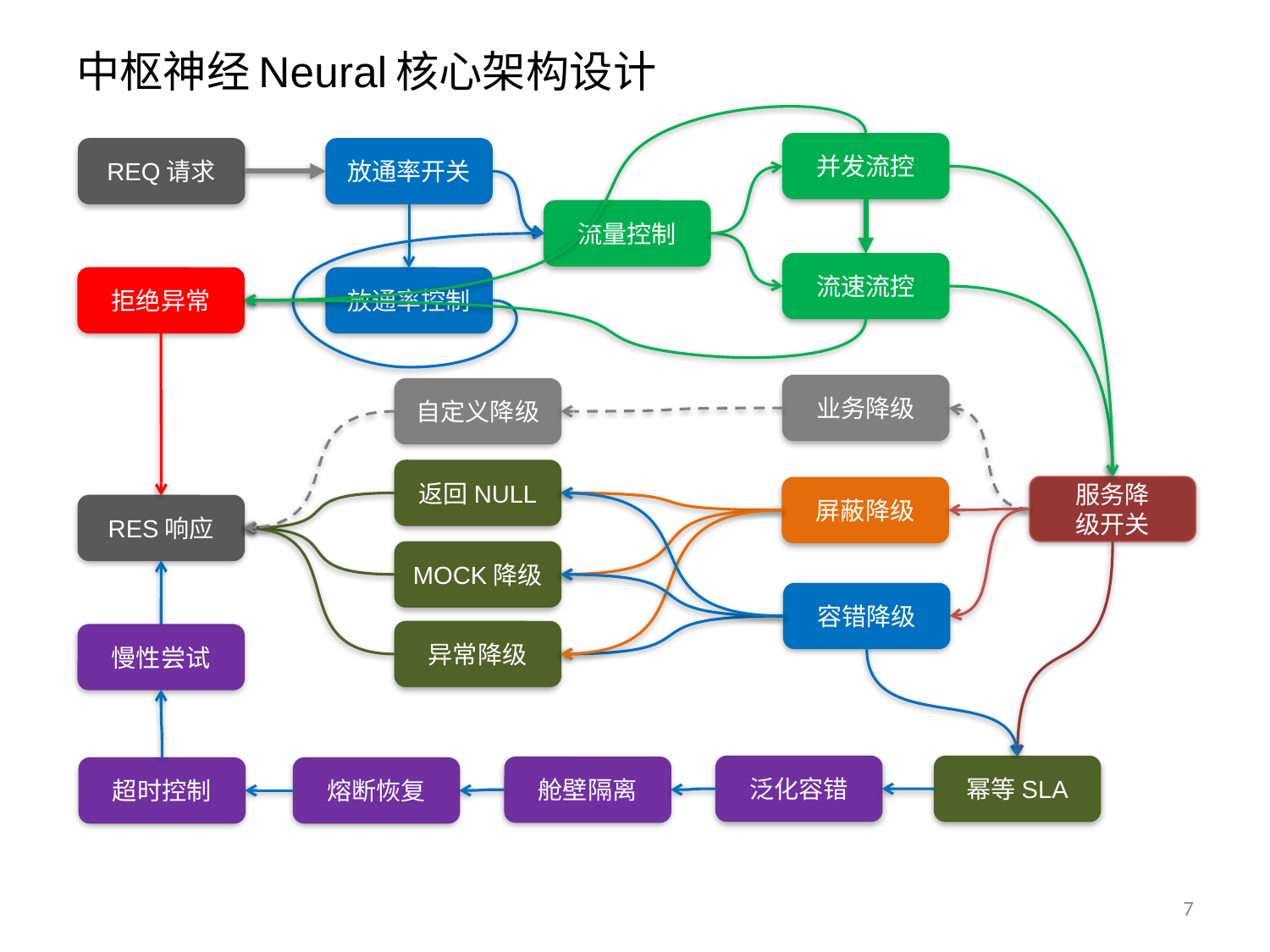

# 中枢神经Neural核心架构设计
并发流控
REQ请求
放通率开关
流量控制
流速流控
拒绝异常
放通率控制
业务降级
自定义降级
返回NULL
服务降
级开关
屏蔽降级
RES响应
MOCK降级
容错降级
异常降级
慢性尝试
泛化容错
幂等SLA
舱壁隔离
超时控制
熔断恢复
7